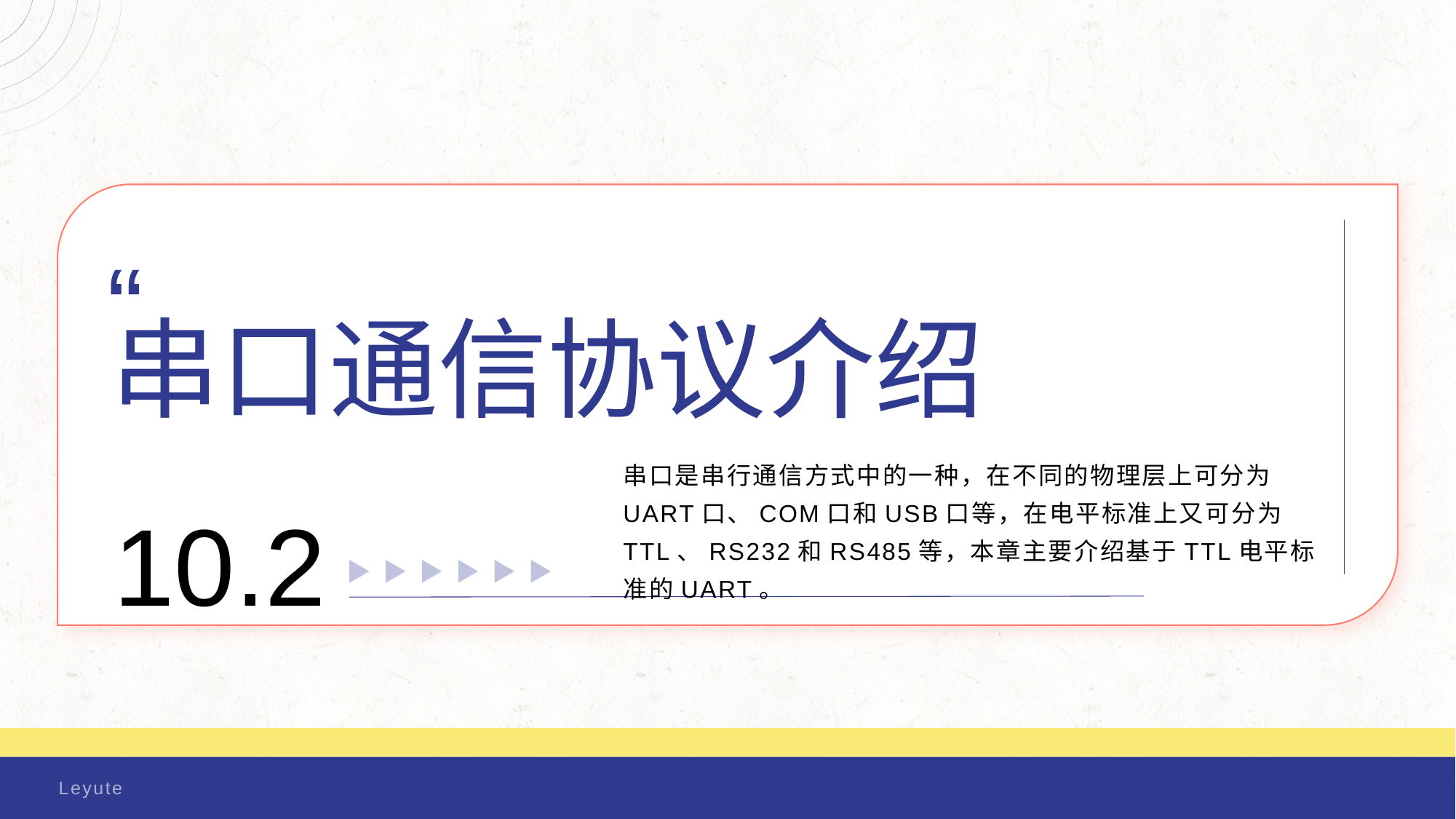

“
串口通信协议介绍
10.2

串口是串行通信方式中的一种，在不同的物理层上可分为UART口、COM口和USB口等，在电平标准上又可分为TTL、RS232和RS485等，本章主要介绍基于TTL电平标准的UART。